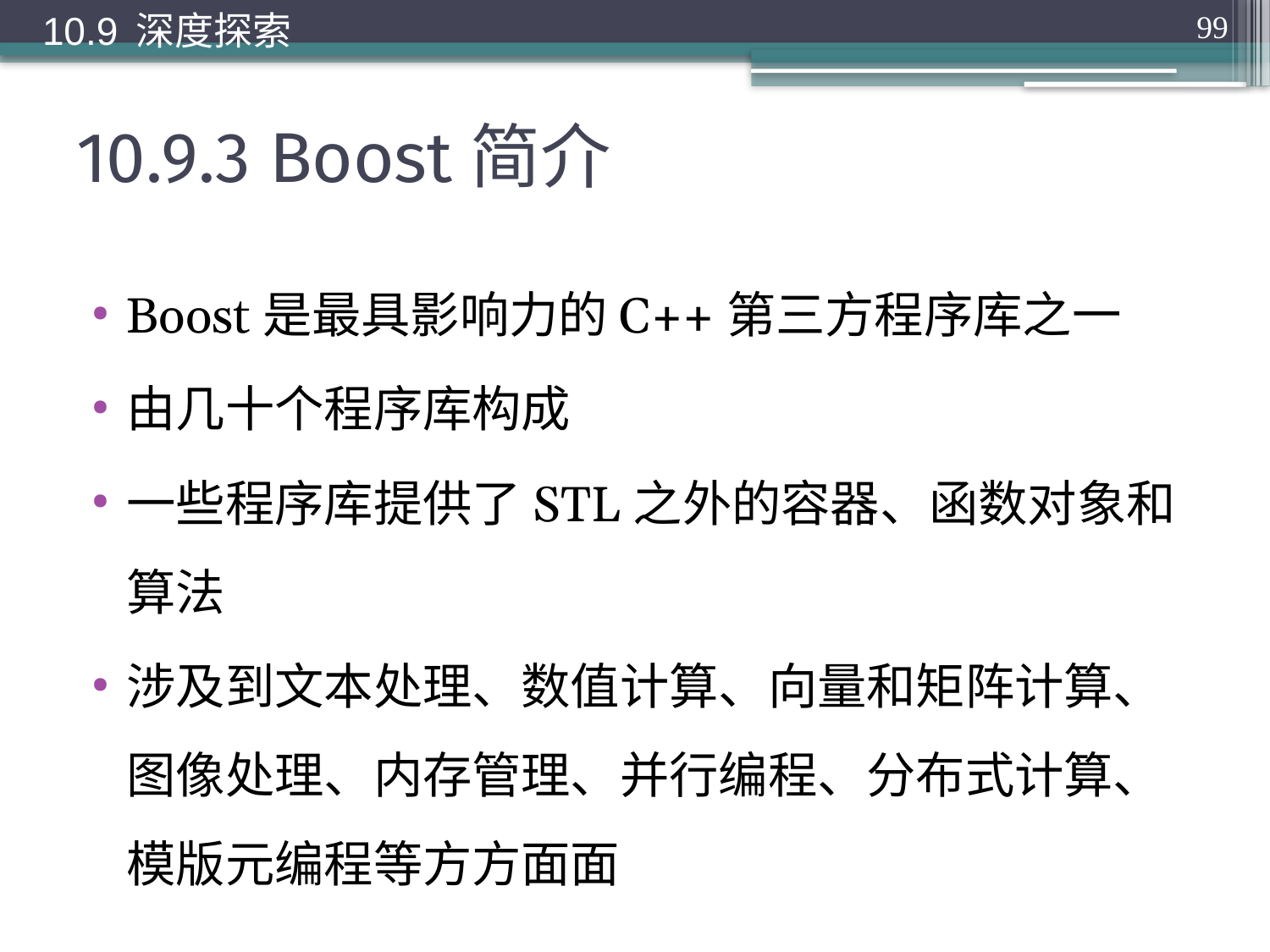

10.9 深度探索
99
# 10.9.3 Boost简介
Boost是最具影响力的C++第三方程序库之一
由几十个程序库构成
一些程序库提供了STL之外的容器、函数对象和算法
涉及到文本处理、数值计算、向量和矩阵计算、图像处理、内存管理、并行编程、分布式计算、模版元编程等方方面面